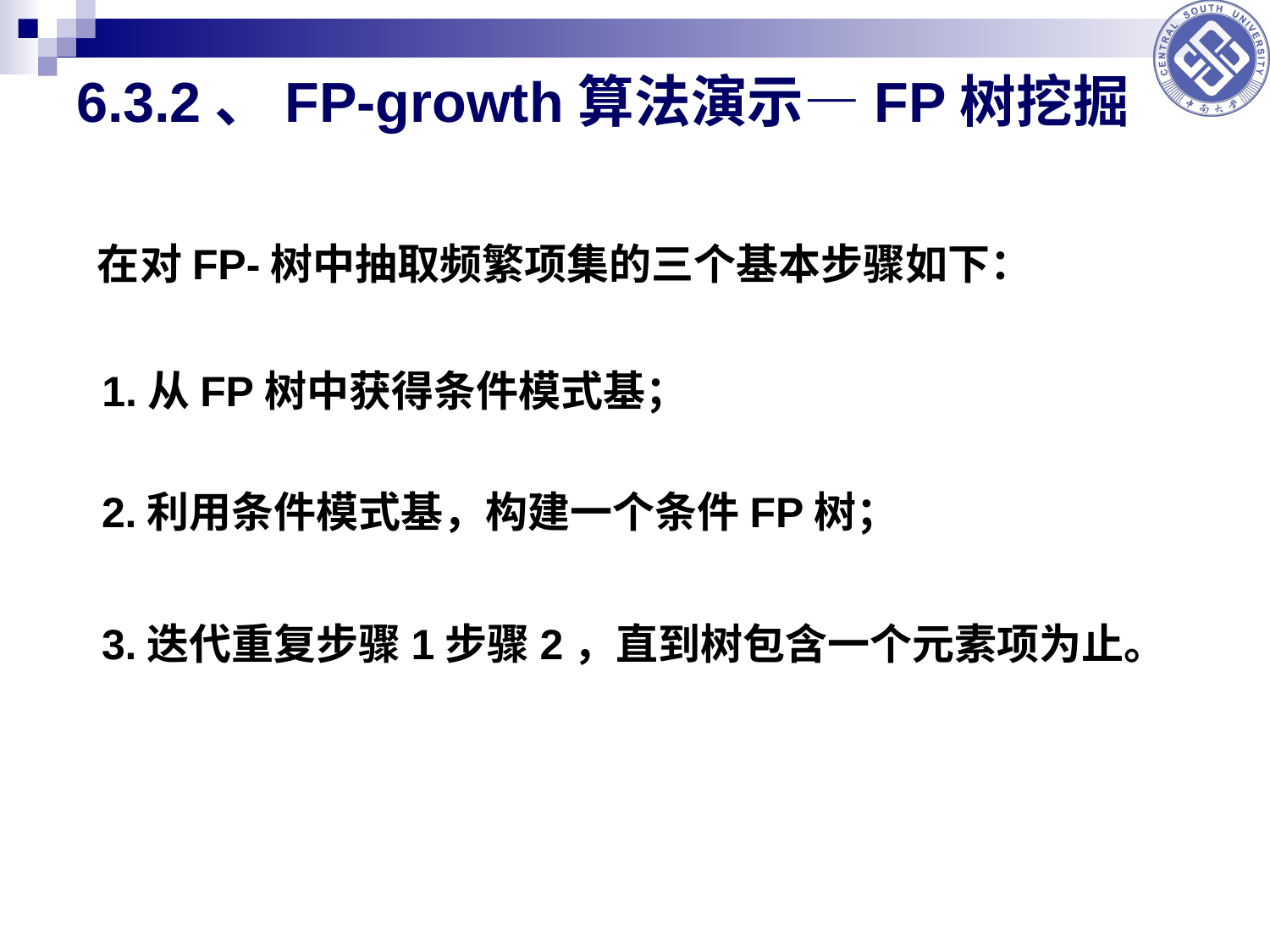

6.3.2、FP-growth算法演示—FP树挖掘
在对FP-树中抽取频繁项集的三个基本步骤如下：
1.从FP树中获得条件模式基；
2.利用条件模式基，构建一个条件FP树；
3.迭代重复步骤1步骤2，直到树包含一个元素项为止。